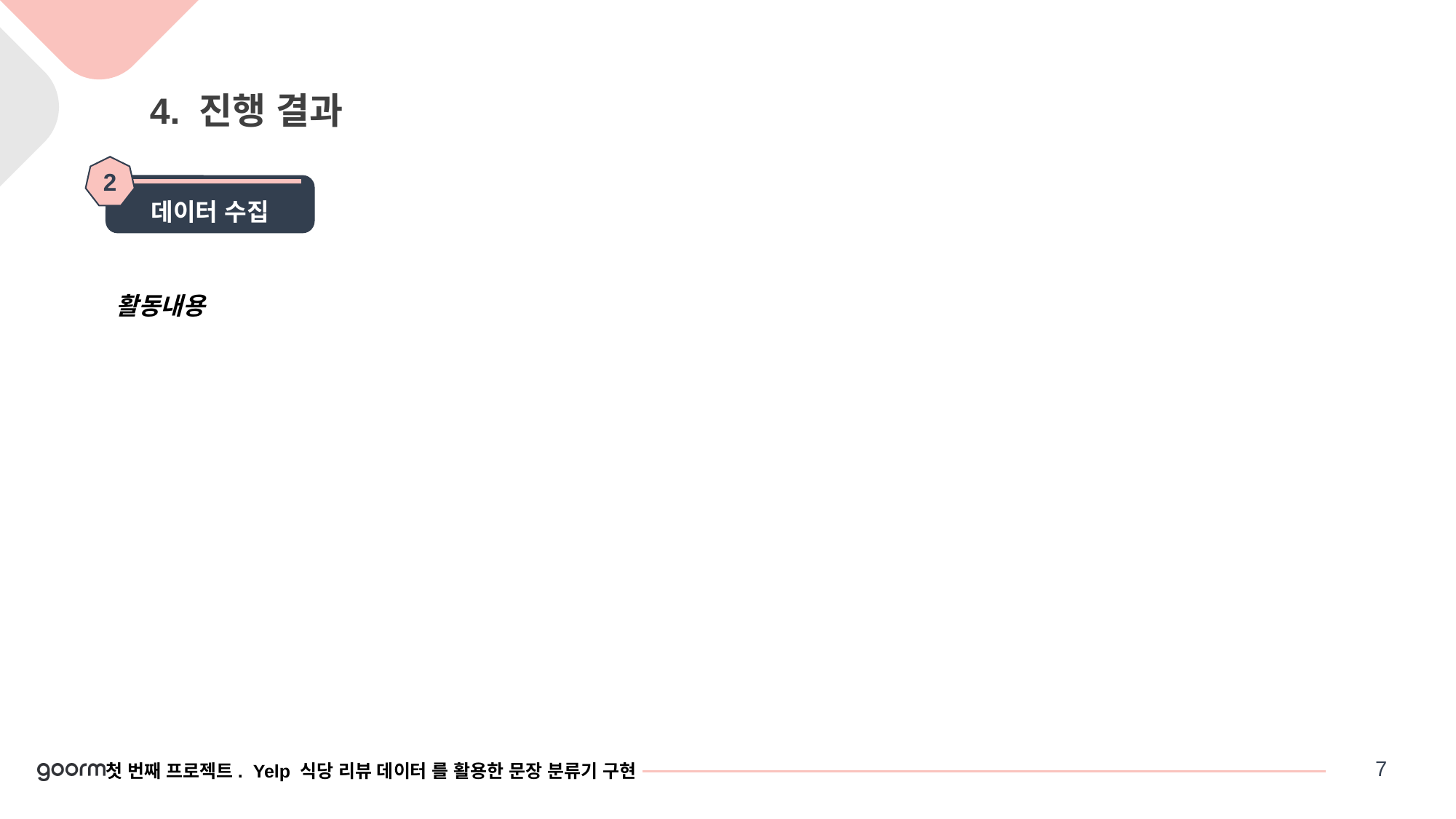

4. 진행 결과
2

데이터 수집
활동내용
7